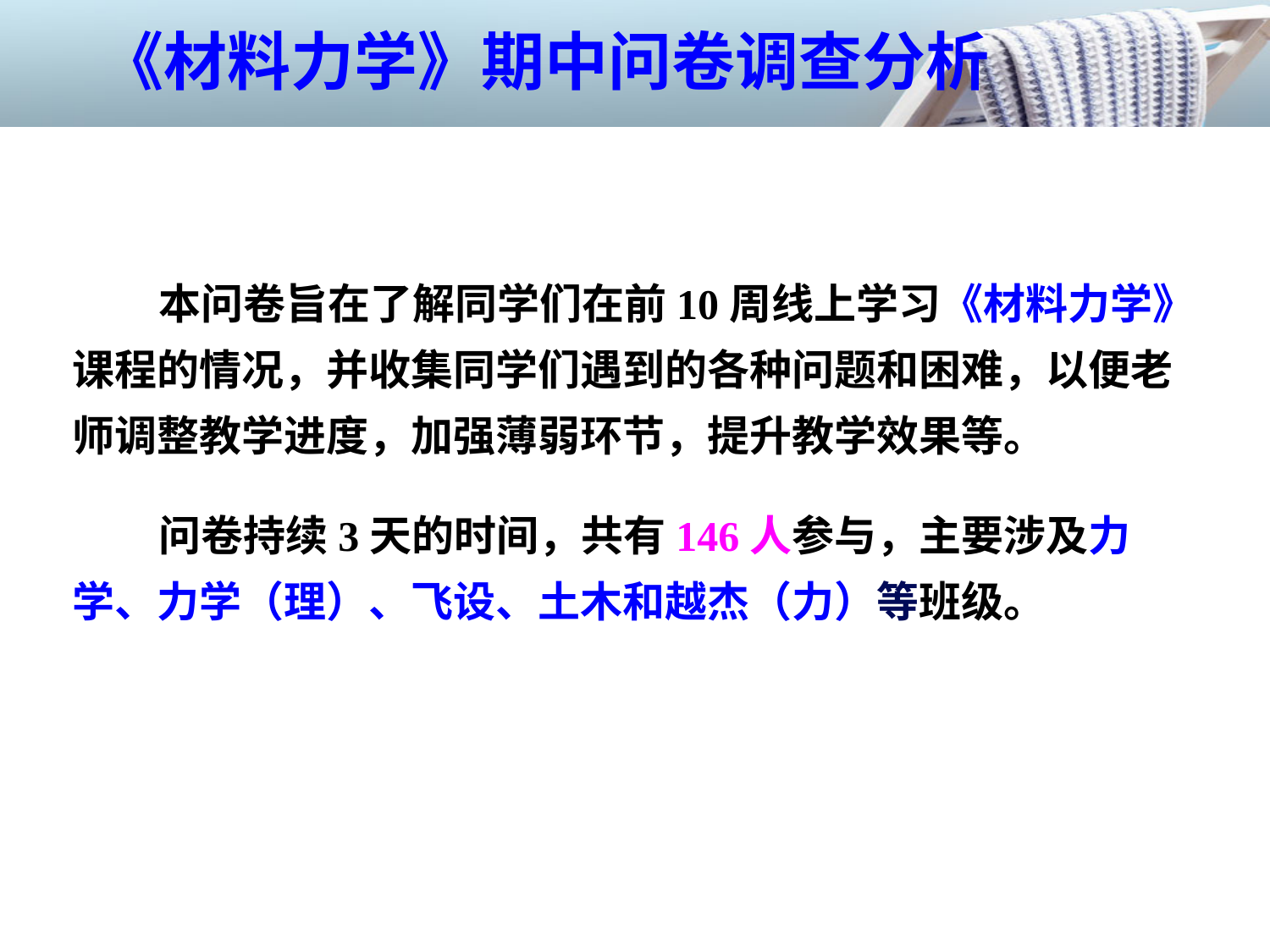

《材料力学》期中问卷调查分析
        本问卷旨在了解同学们在前10周线上学习《材料力学》课程的情况，并收集同学们遇到的各种问题和困难，以便老师调整教学进度，加强薄弱环节，提升教学效果等。
        问卷持续3天的时间，共有146人参与，主要涉及力学、力学（理）、飞设、土木和越杰（力）等班级。